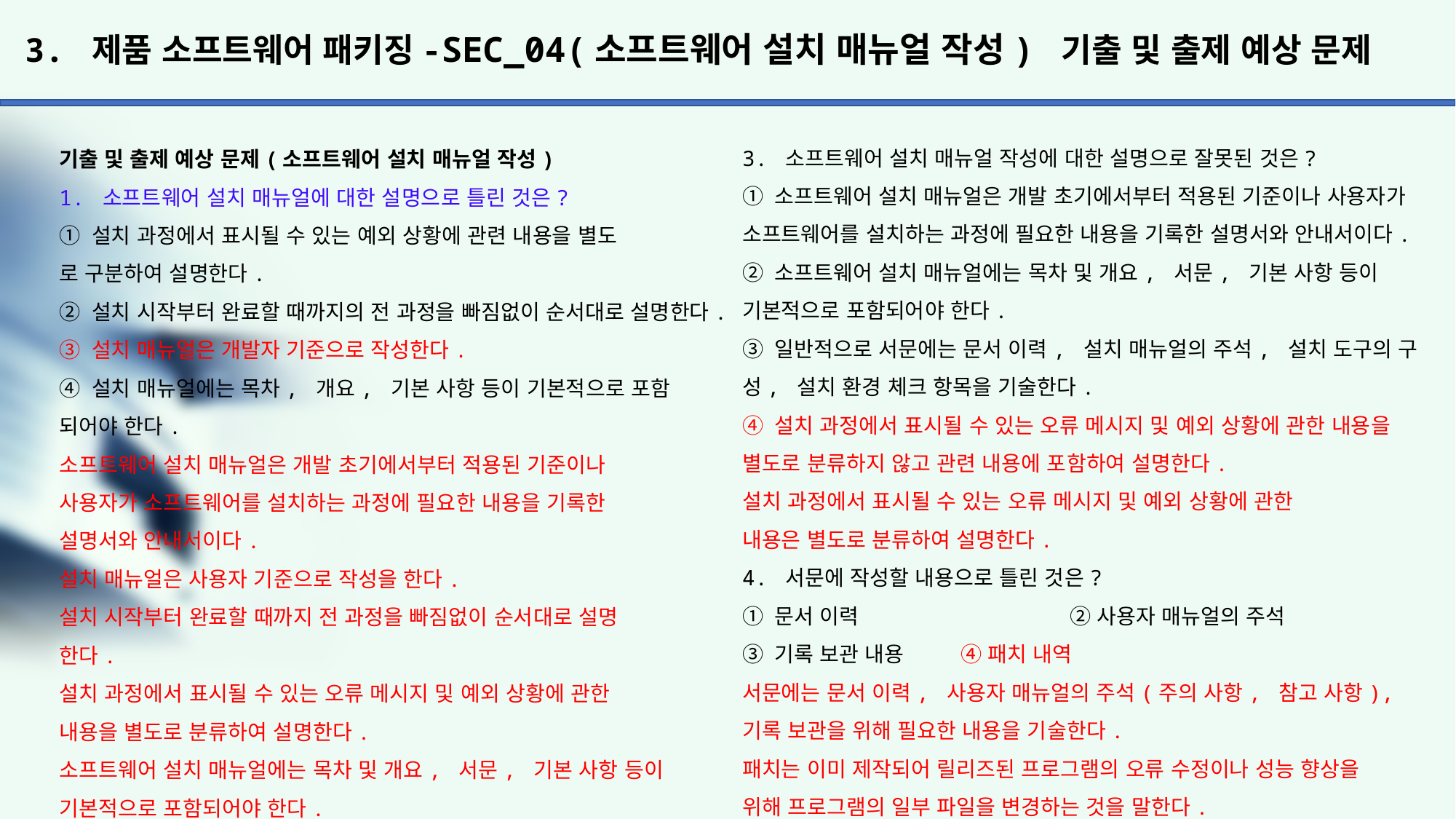

# 3. 제품 소프트웨어 패키징-SEC_04(소프트웨어 설치 매뉴얼 작성) 기출 및 출제 예상 문제
3. 소프트웨어 설치 매뉴얼 작성에 대한 설명으로 잘못된 것은?
① 소프트웨어 설치 매뉴얼은 개발 초기에서부터 적용된 기준이나 사용자가 소프트웨어를 설치하는 과정에 필요한 내용을 기록한 설명서와 안내서이다.
② 소프트웨어 설치 매뉴얼에는 목차 및 개요, 서문, 기본 사항 등이 기본적으로 포함되어야 한다.
③ 일반적으로 서문에는 문서 이력, 설치 매뉴얼의 주석, 설치 도구의 구성, 설치 환경 체크 항목을 기술한다.
④ 설치 과정에서 표시될 수 있는 오류 메시지 및 예외 상황에 관한 내용을 별도로 분류하지 않고 관련 내용에 포함하여 설명한다.
설치 과정에서 표시될 수 있는 오류 메시지 및 예외 상황에 관한
내용은 별도로 분류하여 설명한다.
4. 서문에 작성할 내용으로 틀린 것은?
① 문서 이력		② 사용자 매뉴얼의 주석
③ 기록 보관 내용	④ 패치 내역
서문에는 문서 이력, 사용자 매뉴얼의 주석(주의 사항, 참고 사항),
기록 보관을 위해 필요한 내용을 기술한다.
패치는 이미 제작되어 릴리즈된 프로그램의 오류 수정이나 성능 향상을
위해 프로그램의 일부 파일을 변경하는 것을 말한다.
기출 및 출제 예상 문제(소프트웨어 설치 매뉴얼 작성)
1. 소프트웨어 설치 매뉴얼에 대한 설명으로 틀린 것은?
① 설치 과정에서 표시될 수 있는 예외 상황에 관련 내용을 별도
로 구분하여 설명한다.
② 설치 시작부터 완료할 때까지의 전 과정을 빠짐없이 순서대로 설명한다.
③ 설치 매뉴얼은 개발자 기준으로 작성한다.
④ 설치 매뉴얼에는 목차, 개요, 기본 사항 등이 기본적으로 포함 되어야 한다.
소프트웨어 설치 매뉴얼은 개발 초기에서부터 적용된 기준이나
사용자가 소프트웨어를 설치하는 과정에 필요한 내용을 기록한
설명서와 안내서이다.
설치 매뉴얼은 사용자 기준으로 작성을 한다.
설치 시작부터 완료할 때까지 전 과정을 빠짐없이 순서대로 설명
한다.
설치 과정에서 표시될 수 있는 오류 메시지 및 예외 상황에 관한
내용을 별도로 분류하여 설명한다.
소프트웨어 설치 매뉴얼에는 목차 및 개요, 서문, 기본 사항 등이
기본적으로 포함되어야 한다.
소프트웨어 설치 매뉴얼의 목차에는 전체 설치 과정을 순서대로
요약한 후 관련 내용의 시작 페이지를 함께 기술한다.
소프트웨어 설치 매뉴얼의 개요에는 설치 매뉴얼의 주요 특징,
구성과 설치 방법, 순서 등의 내용을 기술한다.
2. 소프트웨어 설치 매뉴얼에 포함될 항목이 아닌 것은?
① 제품 소프트웨어 개요
② 설치 관련 파일
③ 프로그램 삭제
④ 소프트웨어 개발 기간
소프트웨어 개요 : 소프트웨어의 주요기능 및 UI설명, UI 및 화면
상의 버튼, 프레임 등을 그림으로 설명
설치 관련 파일 : 소프트웨어 설치에 필요한 파일 설명, exe, ini,
log 등 파일에 대해서 설명
설치 아이콘 : 설치 아이콘 설명
프로그램 삭제 : 설치된 소프트웨어의 삭제 방법 설명
관련 추가 정보 : 소프트웨어 이외의 관련 설치 프로그램 정보,
소프트웨어 제작사 등의 추가 정보를 기술